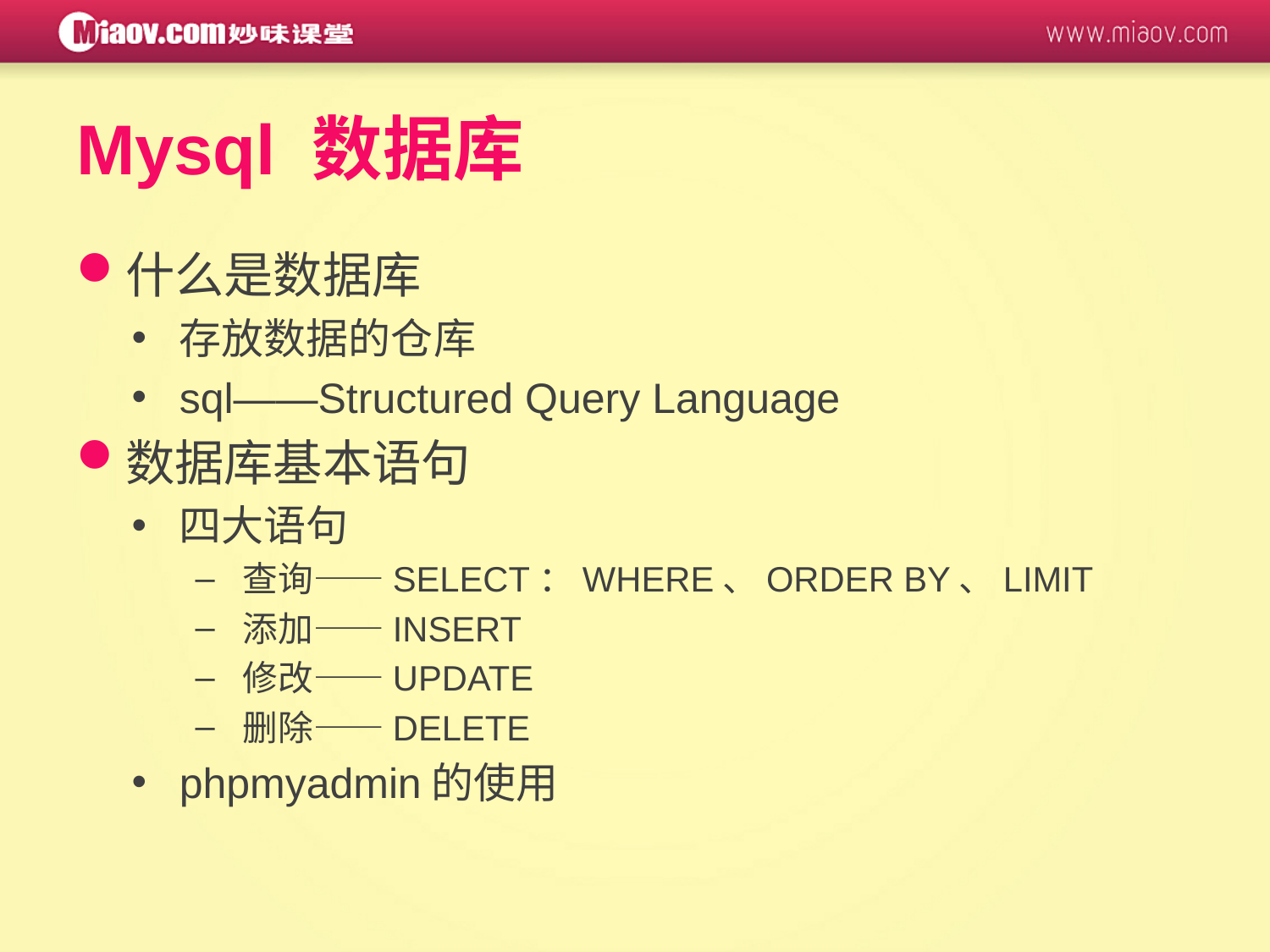

# Mysql 数据库
什么是数据库
存放数据的仓库
sql——Structured Query Language
数据库基本语句
四大语句
查询——SELECT：WHERE、ORDER BY、LIMIT
添加——INSERT
修改——UPDATE
删除——DELETE
phpmyadmin的使用